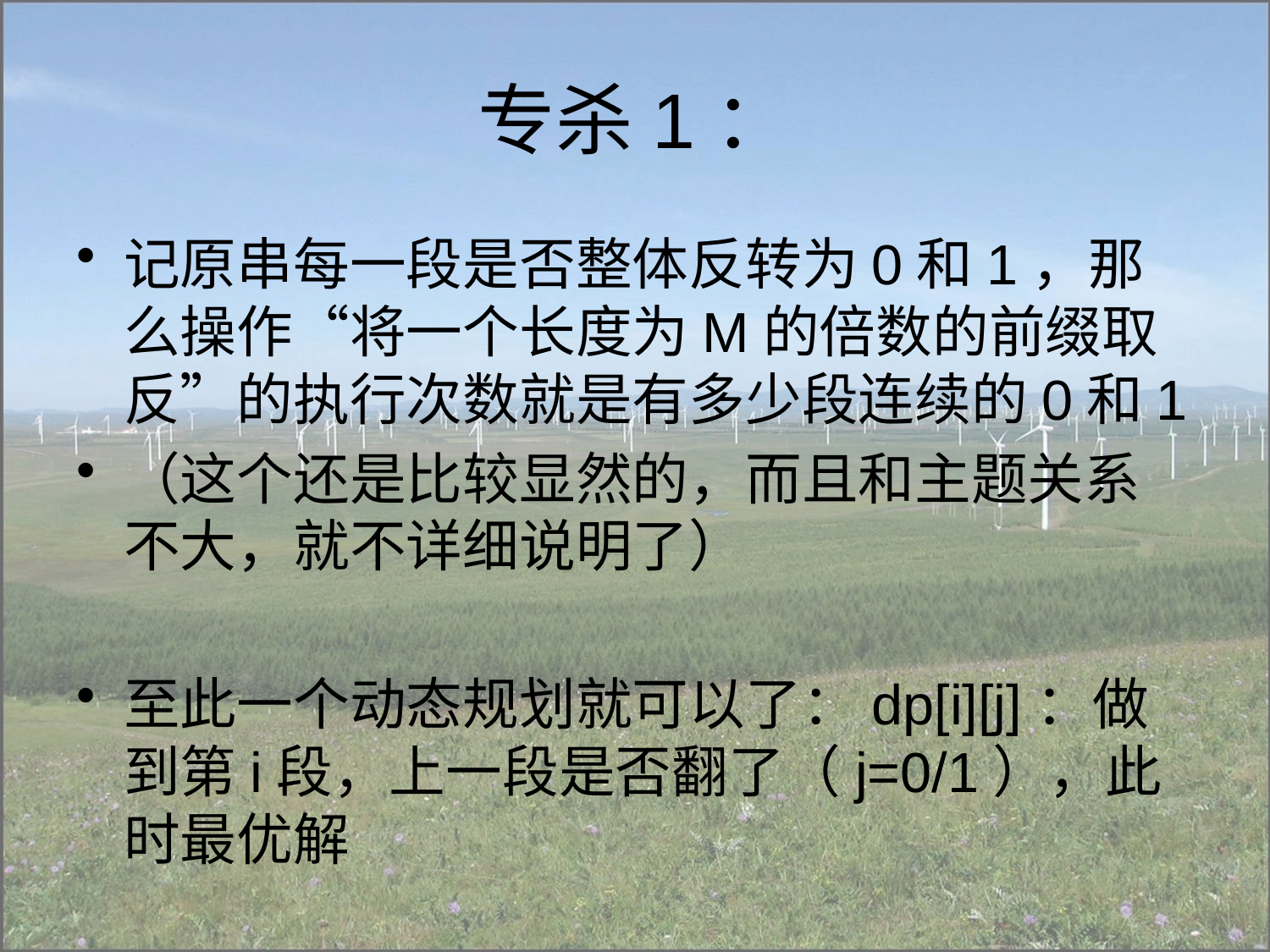

# 专杀1：
记原串每一段是否整体反转为0和1，那么操作“将一个长度为M的倍数的前缀取反”的执行次数就是有多少段连续的0和1
（这个还是比较显然的，而且和主题关系不大，就不详细说明了）

至此一个动态规划就可以了：dp[i][j]：做到第i段，上一段是否翻了（j=0/1），此时最优解